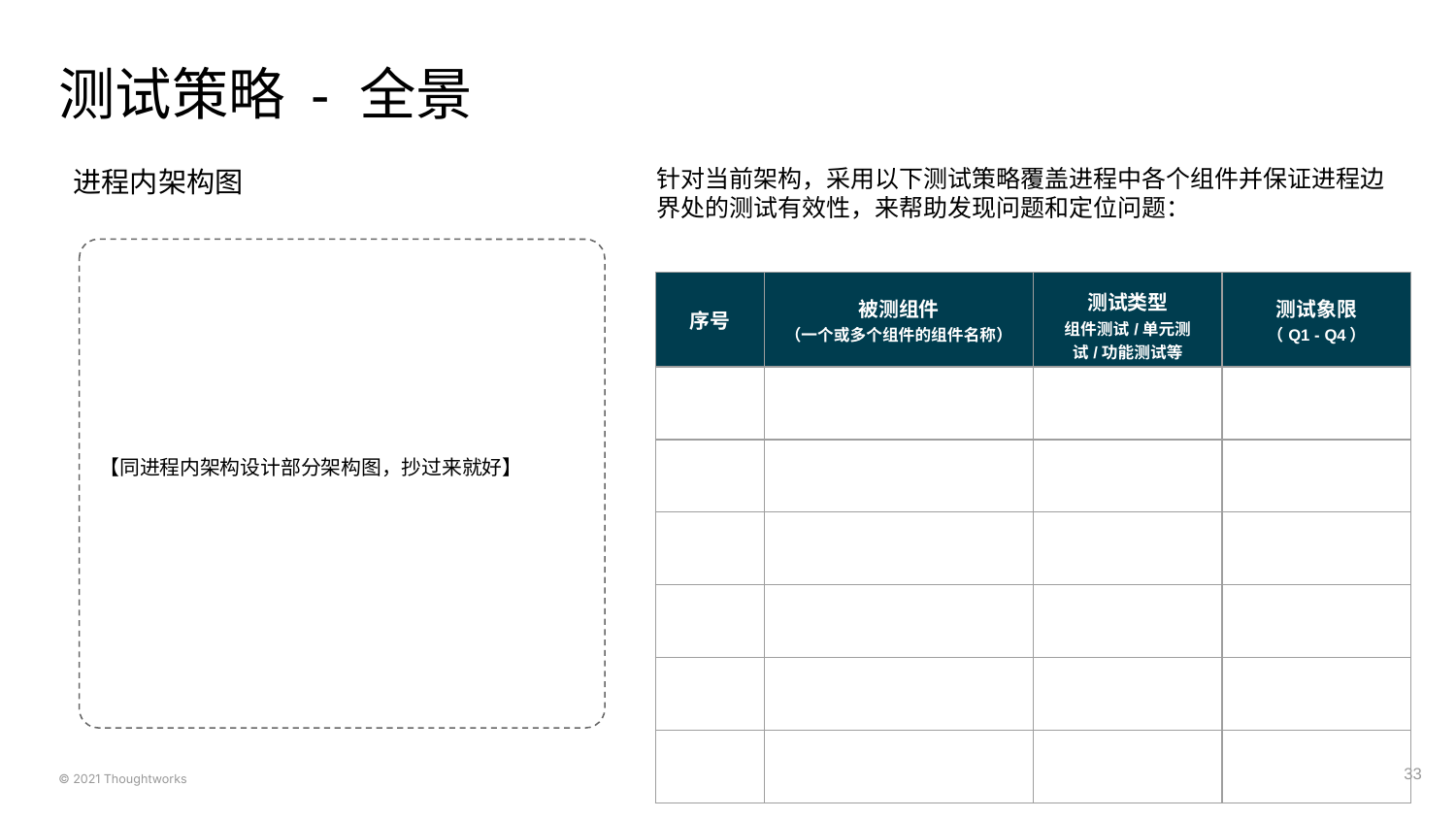

# 测试策略 - 全景
进程内架构图
针对当前架构，采用以下测试策略覆盖进程中各个组件并保证进程边界处的测试有效性，来帮助发现问题和定位问题：
【同进程内架构设计部分架构图，抄过来就好】

| 序号 | 被测组件 （一个或多个组件的组件名称） | 测试类型 组件测试/单元测试/功能测试等 | 测试象限 （Q1 - Q4） |
| --- | --- | --- | --- |
|  |  |  |  |
|  |  |  |  |
|  |  |  |  |
|  |  |  |  |
|  |  |  |  |
|  |  |  |  |
33